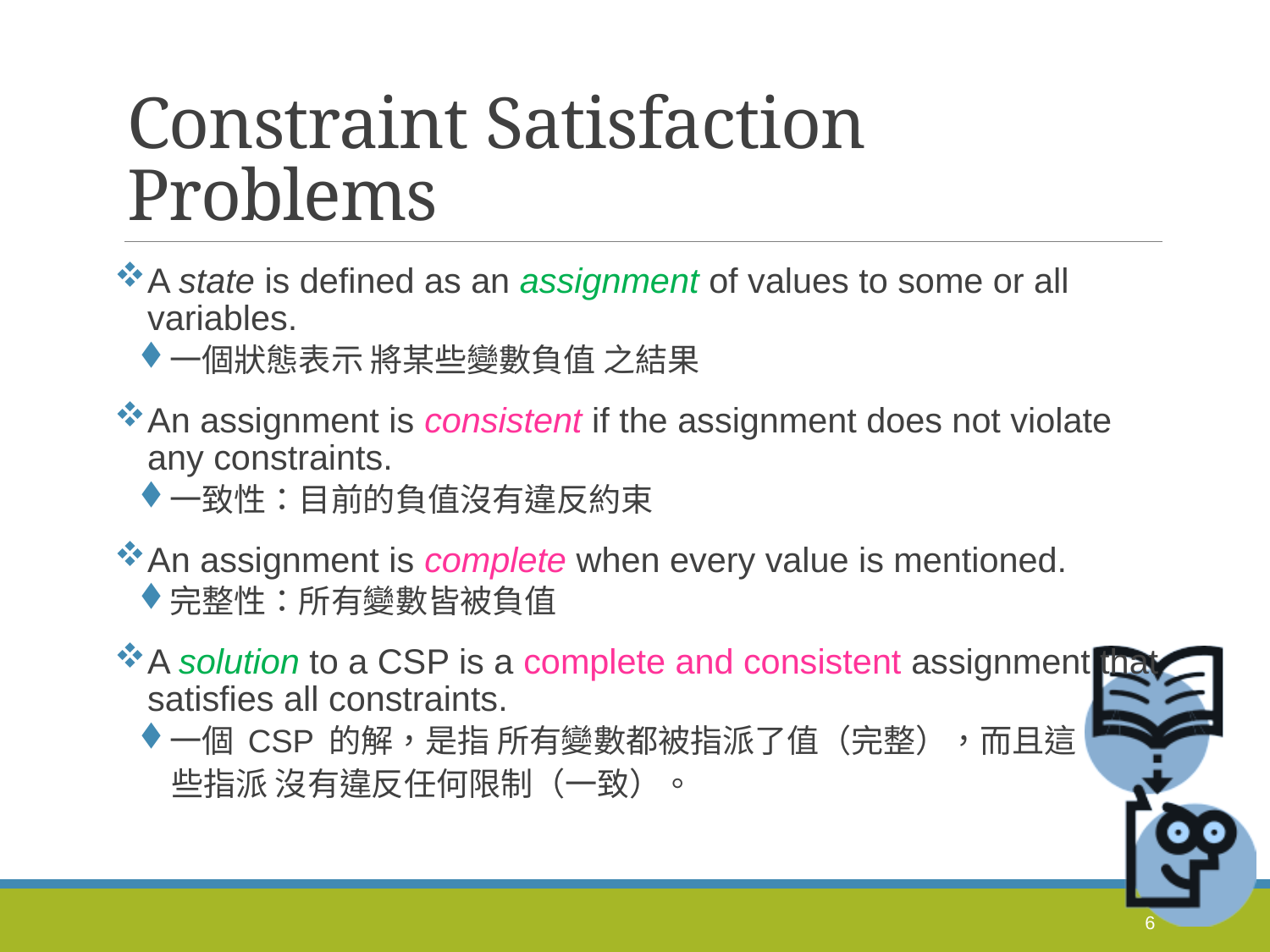

# Constraint Satisfaction Problems
A state is defined as an assignment of values to some or all variables.
一個狀態表示 將某些變數負值 之結果
An assignment is consistent if the assignment does not violate any constraints.
一致性：目前的負值沒有違反約束
An assignment is complete when every value is mentioned.
完整性：所有變數皆被負值
A solution to a CSP is a complete and consistent assignment that satisfies all constraints.
一個 CSP 的解，是指 所有變數都被指派了值（完整），而且這
　些指派 沒有違反任何限制（一致）。

6